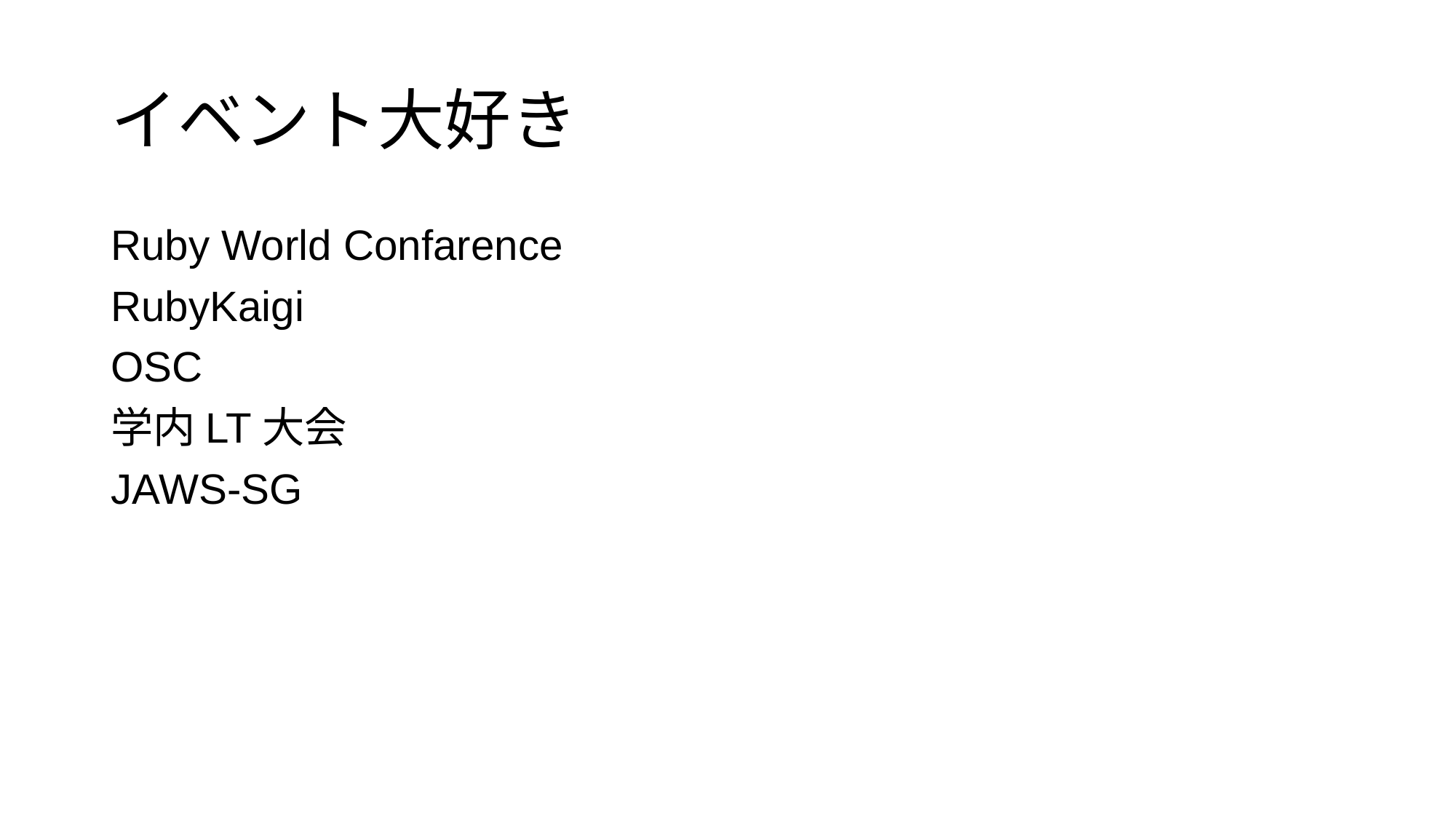

# イベント大好き
Ruby World Confarence
RubyKaigi
OSC
学内LT大会
JAWS-SG